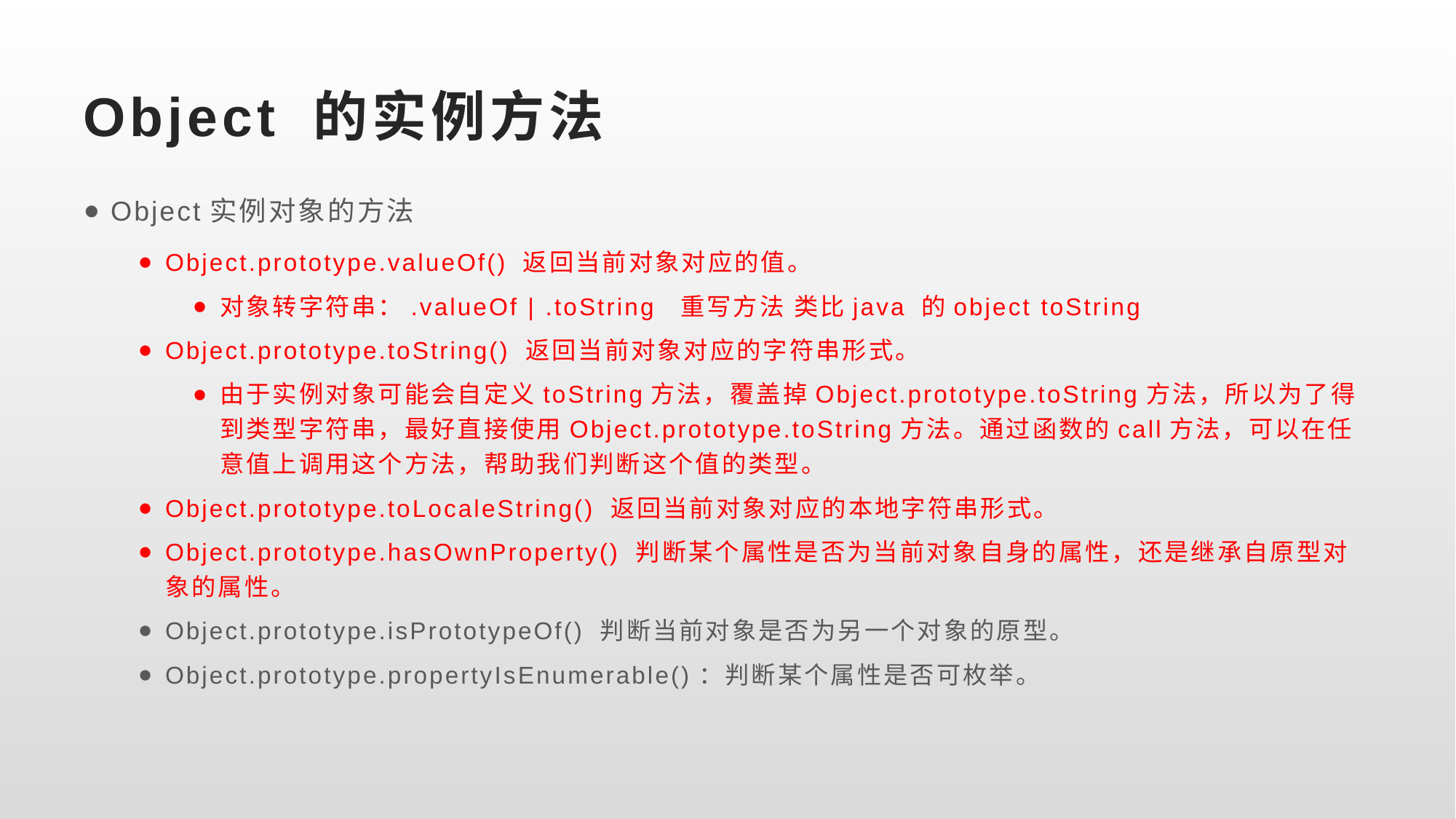

# Object 的实例方法
Object实例对象的方法
Object.prototype.valueOf() 返回当前对象对应的值。
对象转字符串：.valueOf | .toString  重写方法 类比java 的object toString
Object.prototype.toString() 返回当前对象对应的字符串形式。
由于实例对象可能会自定义toString方法，覆盖掉Object.prototype.toString方法，所以为了得到类型字符串，最好直接使用Object.prototype.toString方法。通过函数的call方法，可以在任意值上调用这个方法，帮助我们判断这个值的类型。
Object.prototype.toLocaleString() 返回当前对象对应的本地字符串形式。
Object.prototype.hasOwnProperty() 判断某个属性是否为当前对象自身的属性，还是继承自原型对象的属性。
Object.prototype.isPrototypeOf() 判断当前对象是否为另一个对象的原型。
Object.prototype.propertyIsEnumerable()：判断某个属性是否可枚举。